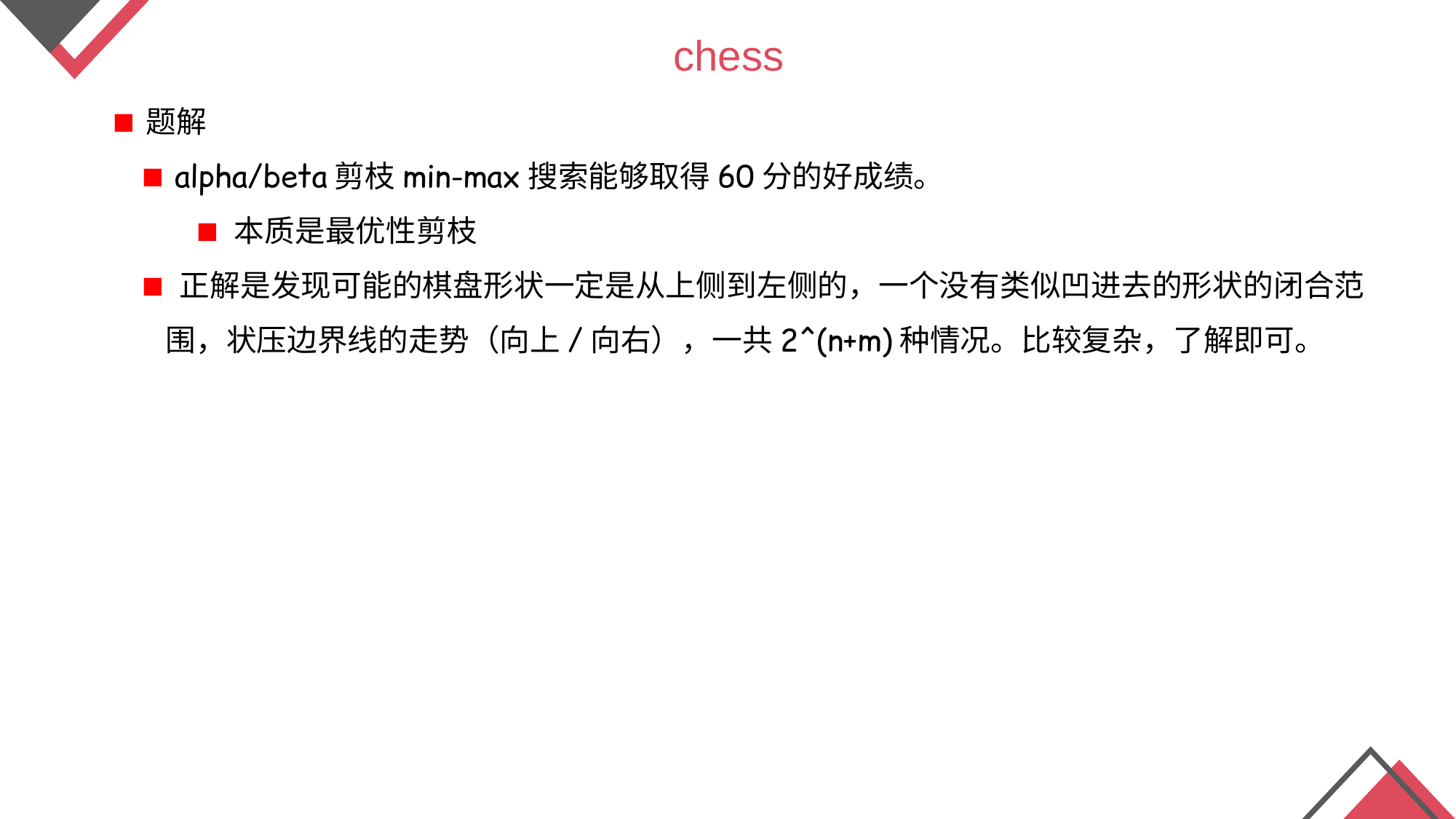

chess
 题解
 alpha/beta剪枝min-max搜索能够取得60分的好成绩。
 本质是最优性剪枝
 正解是发现可能的棋盘形状一定是从上侧到左侧的，一个没有类似凹进去的形状的闭合范围，状压边界线的走势（向上/向右），一共2^(n+m)种情况。比较复杂，了解即可。